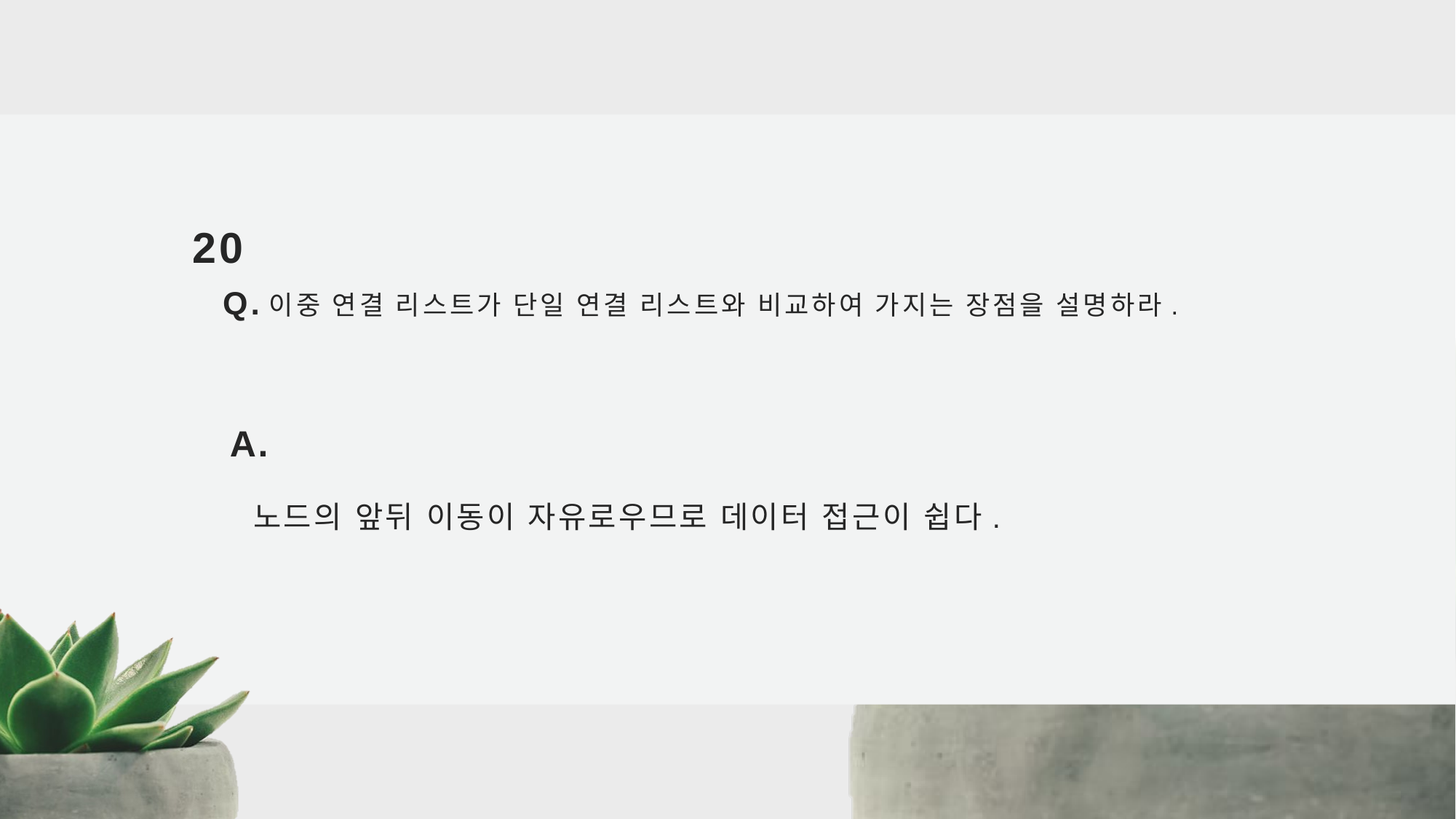

# 20 Q.이중 연결 리스트가 단일 연결 리스트와 비교하여 가지는 장점을 설명하라.
   A.
     노드의 앞뒤 이동이 자유로우므로 데이터 접근이 쉽다.